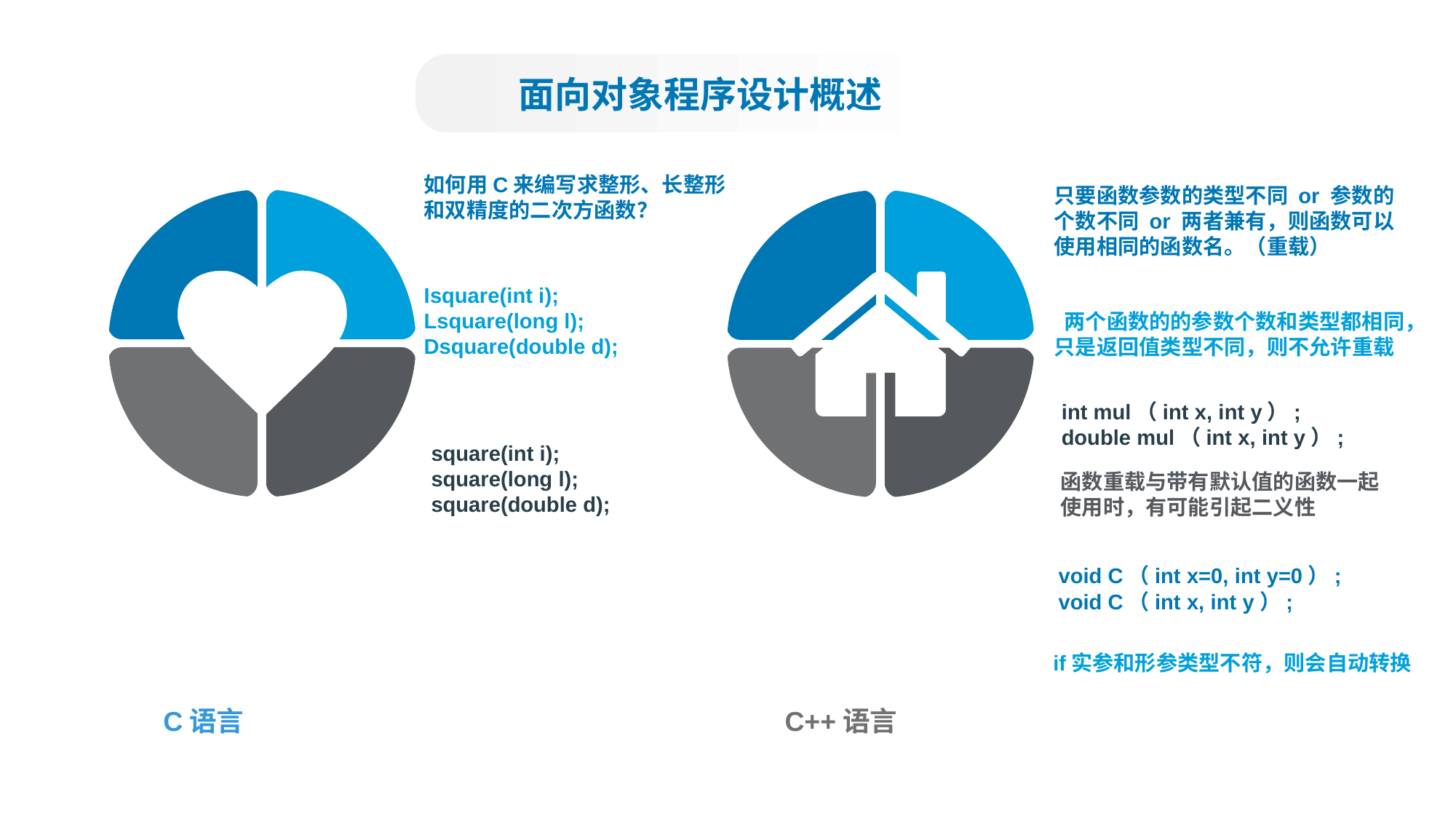

面向对象程序设计概述
如何用C来编写求整形、长整形和双精度的二次方函数？
只要函数参数的类型不同 or 参数的个数不同 or 两者兼有，则函数可以使用相同的函数名。（重载）

Isquare(int i);
Lsquare(long l);
Dsquare(double d);
 两个函数的的参数个数和类型都相同，只是返回值类型不同，则不允许重载

int mul（int x, int y）;
double mul（int x, int y）;
square(int i);
square(long l);
square(double d);
函数重载与带有默认值的函数一起使用时，有可能引起二义性
void C（int x=0, int y=0）;
void C（int x, int y）;
if实参和形参类型不符，则会自动转换
C语言
C++语言